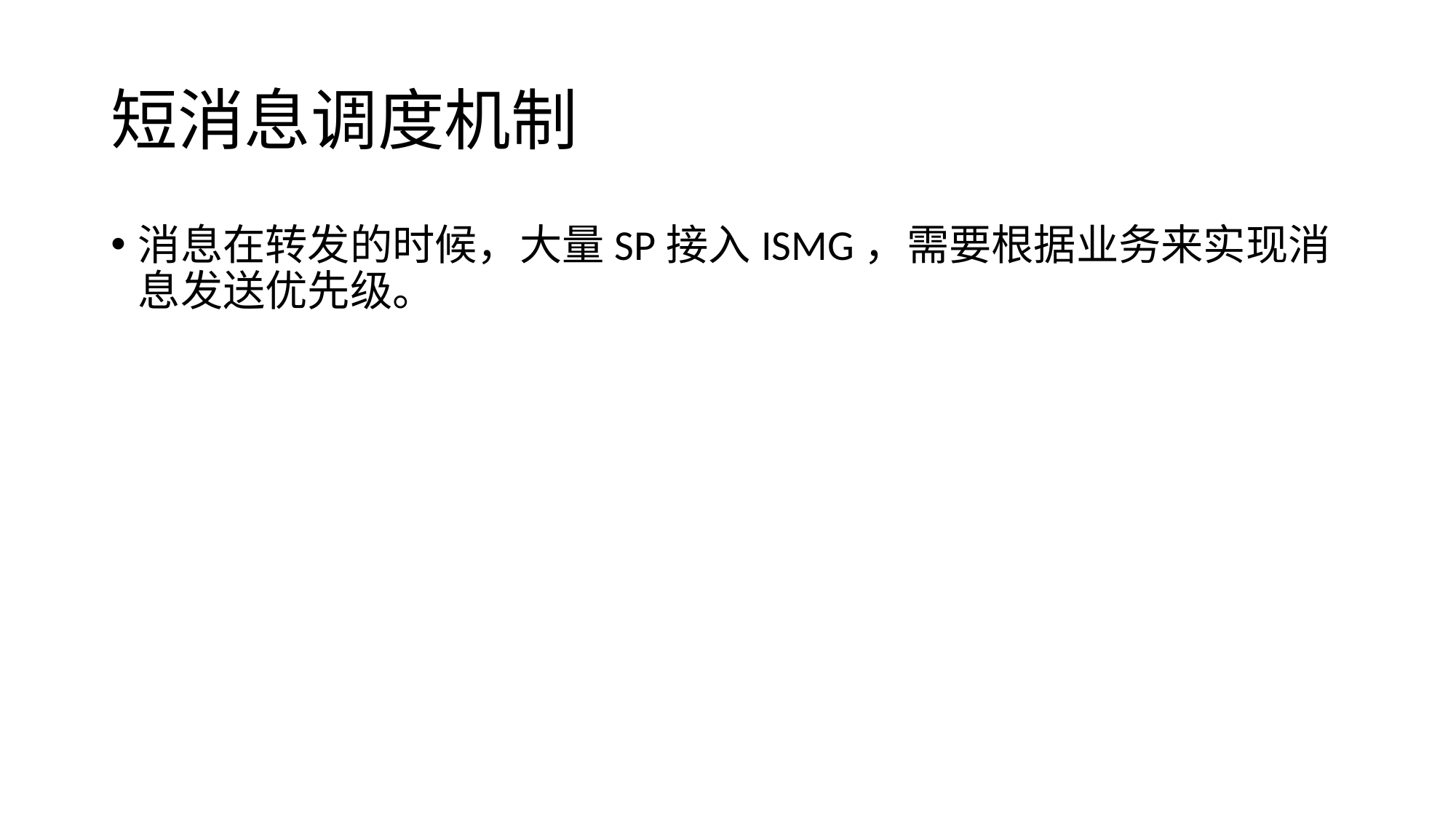

# 短消息调度机制
消息在转发的时候，大量SP接入ISMG，需要根据业务来实现消息发送优先级。